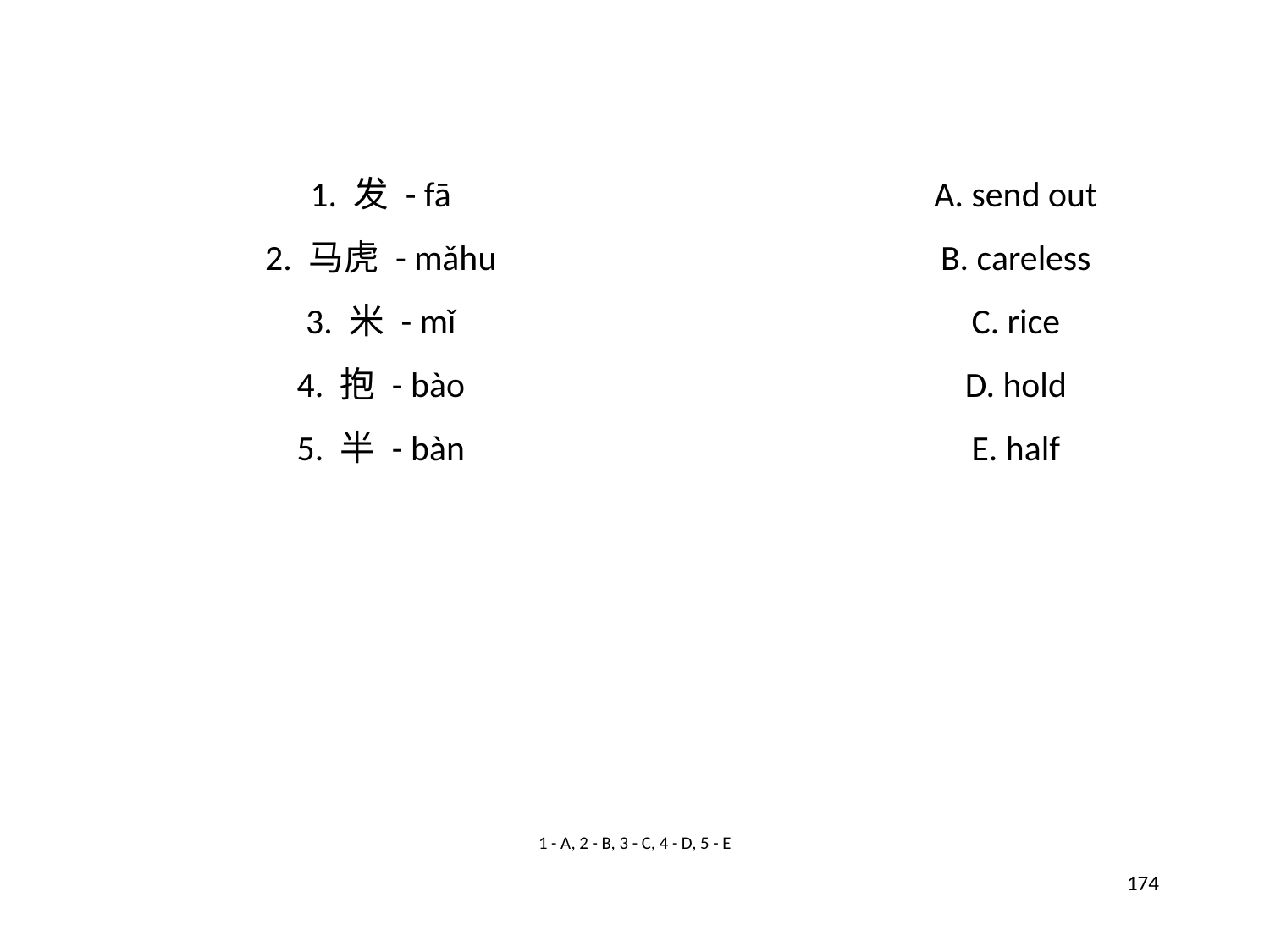

1. 发 - fā

A. send out

2. 马虎 - mǎhu

B. careless

3. 米 - mǐ

C. rice

4. 抱 - bào

D. hold

5. 半 - bàn

E. half
1 - A, 2 - B, 3 - C, 4 - D, 5 - E

174